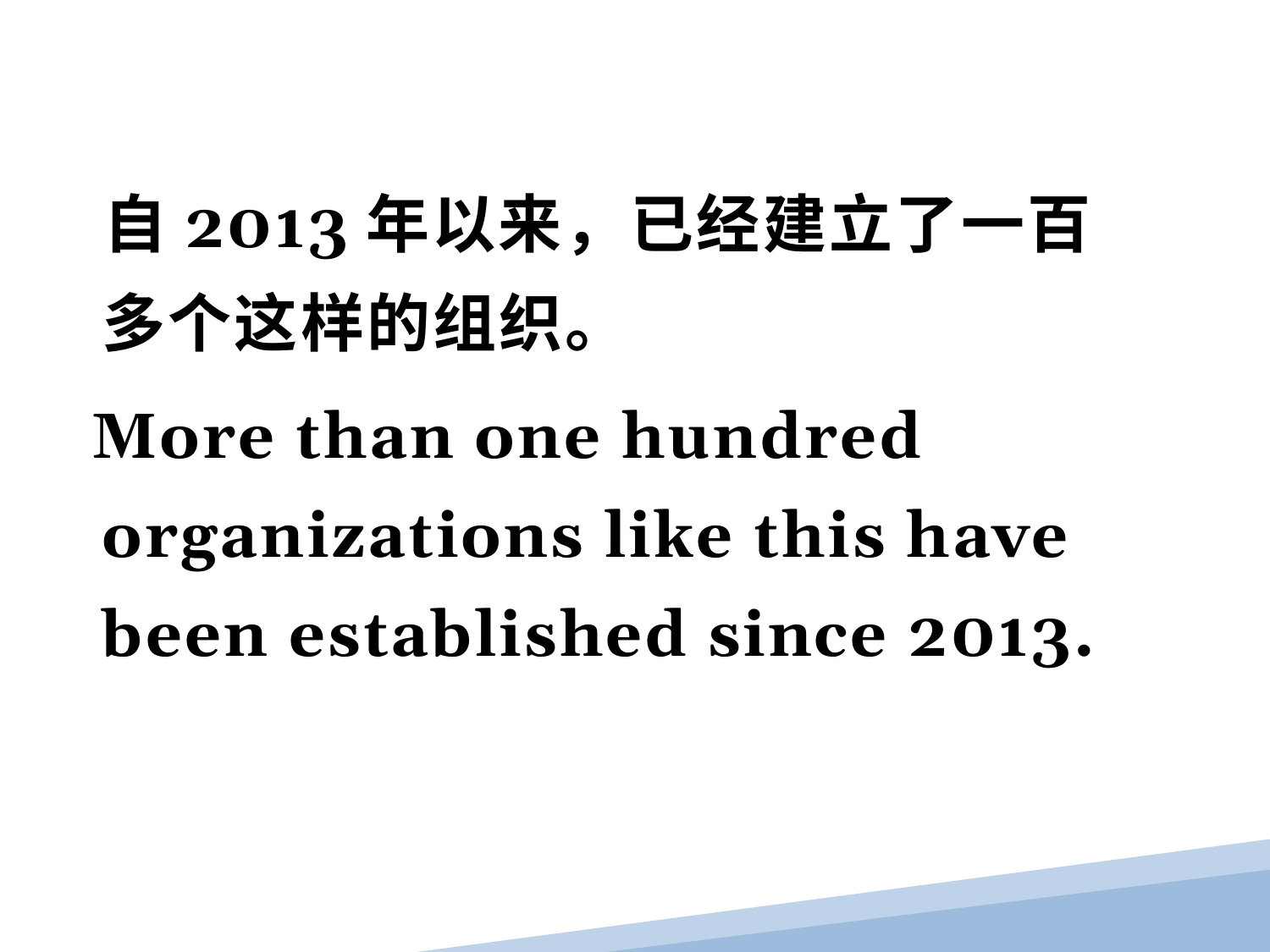

自2013年以来，已经建立了一百多个这样的组织。
  More than one hundred organizations like this have been established since 2013.